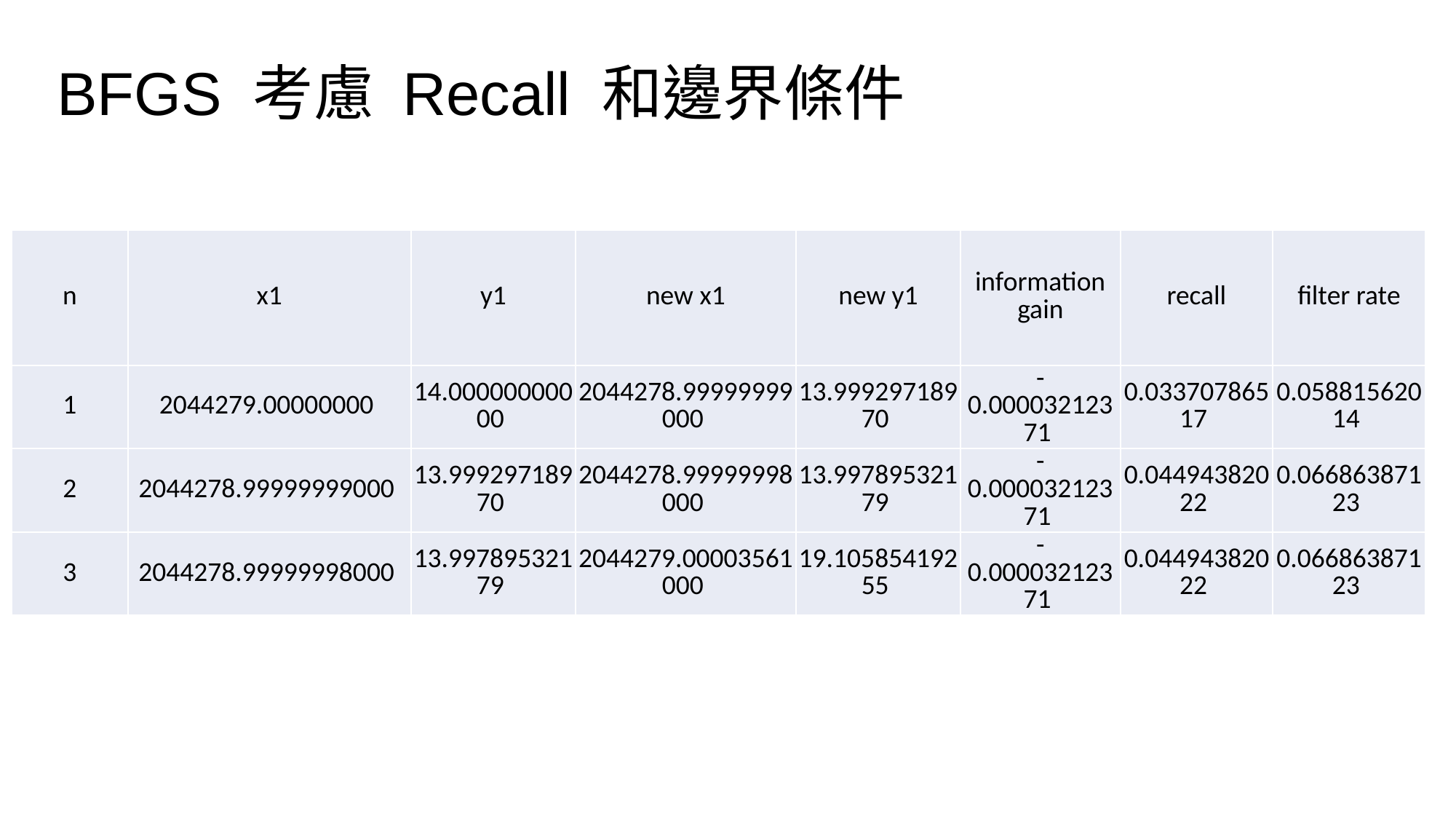

# BFGS 考慮 Recall 和邊界條件
| n | x1 | y1 | new x1 | new y1 | information gain | recall | filter rate |
| --- | --- | --- | --- | --- | --- | --- | --- |
| 1 | 2044279.00000000 | 14.00000000000 | 2044278.99999999000 | 13.99929718970 | -0.00003212371 | 0.03370786517 | 0.05881562014 |
| 2 | 2044278.99999999000 | 13.99929718970 | 2044278.99999998000 | 13.99789532179 | -0.00003212371 | 0.04494382022 | 0.06686387123 |
| 3 | 2044278.99999998000 | 13.99789532179 | 2044279.00003561000 | 19.10585419255 | -0.00003212371 | 0.04494382022 | 0.06686387123 |